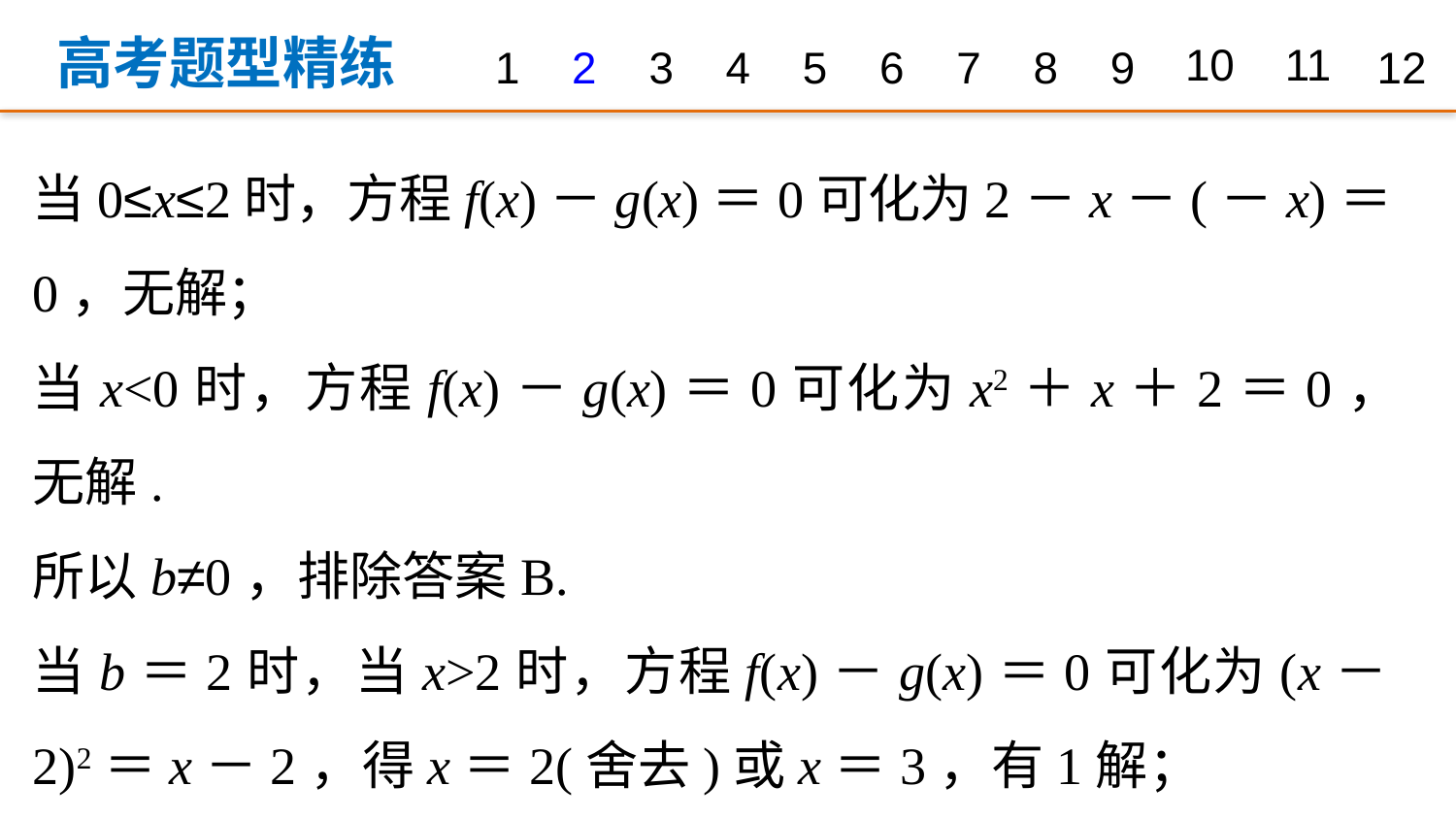

高考题型精练
1
2
3
4
5
6
7
8
9
10
11
12
当0≤x≤2时，方程f(x)－g(x)＝0可化为2－x－(－x)＝0，无解；
当x<0时，方程f(x)－g(x)＝0可化为x2＋x＋2＝0，无解.
所以b≠0，排除答案B.
当b＝2时，当x>2时，方程f(x)－g(x)＝0可化为(x－2)2＝x－2，得x＝2(舍去)或x＝3，有1解；
当0≤x≤2时，方程f(x)－g(x)＝0可化为2－x＝2－x，有无数个解；